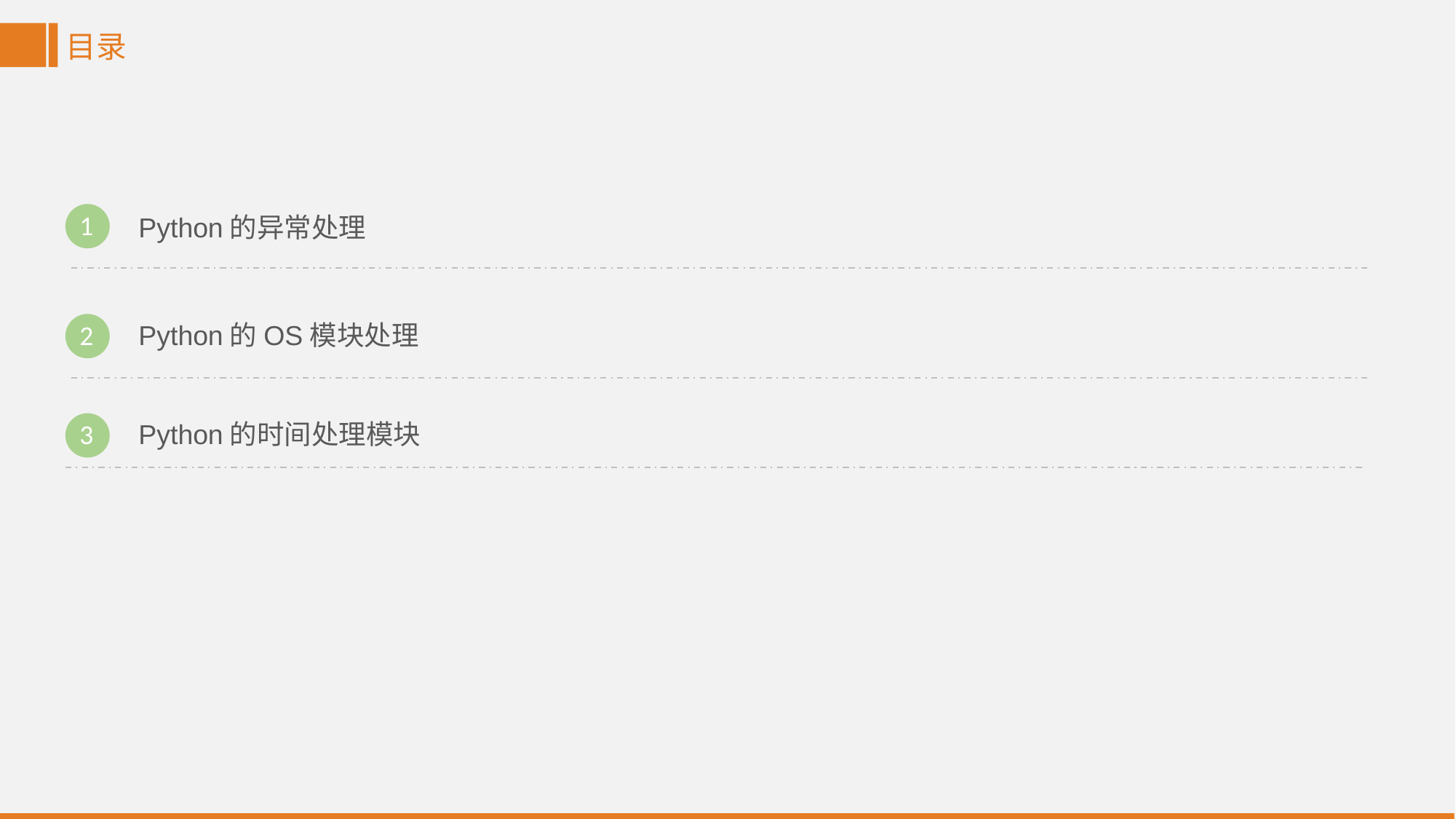

目录

1

Python的异常处理
Python的OS模块处理
2

3

Python的时间处理模块